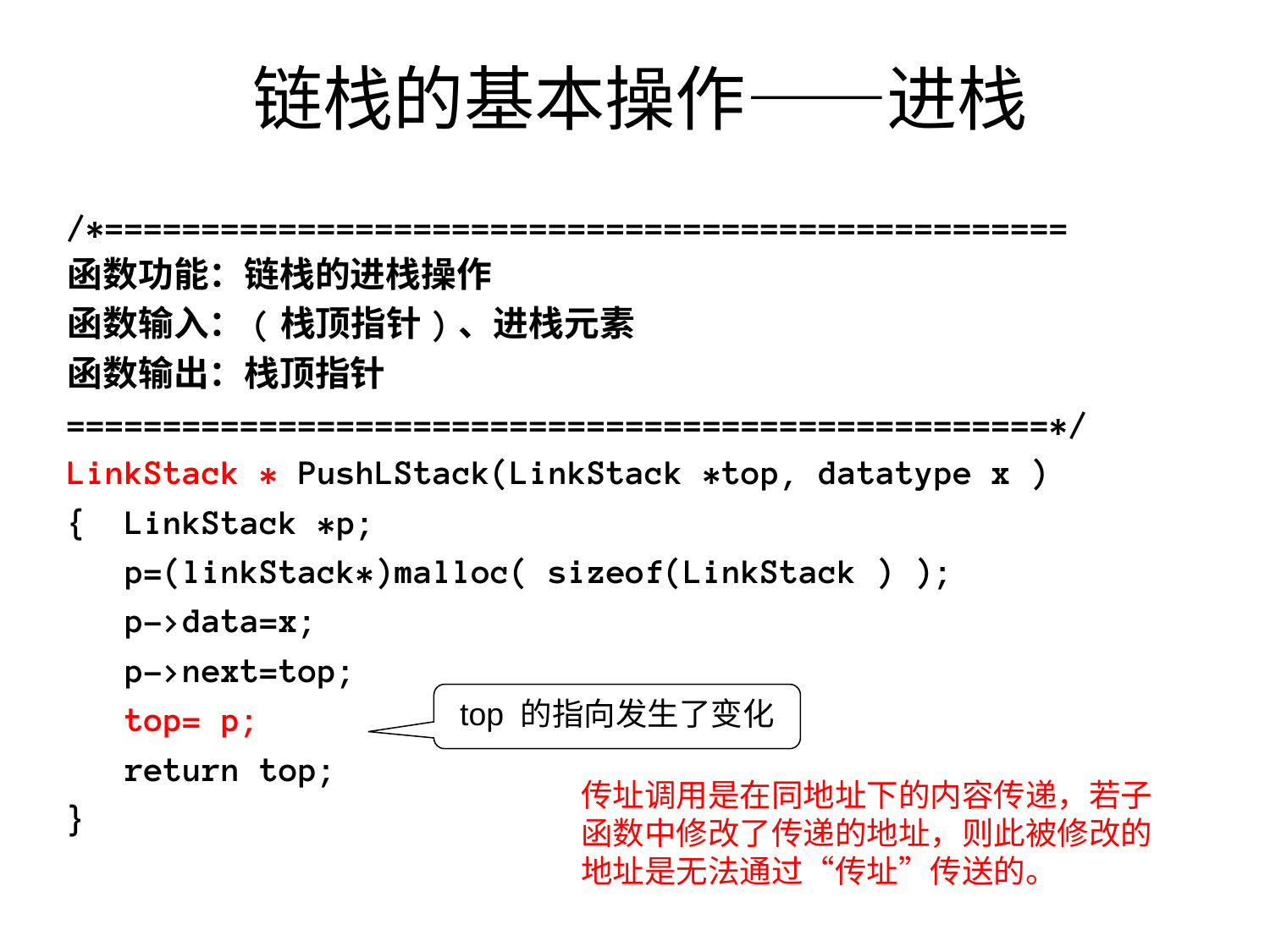

# 链栈的基本操作——进栈
/*==================================================
函数功能：链栈的进栈操作
函数输入：(栈顶指针)、进栈元素
函数输出：栈顶指针
===================================================*/
LinkStack * PushLStack(LinkStack *top, datatype x )
{  LinkStack *p;
   p=(linkStack*)malloc( sizeof(LinkStack ) );
   p->data=x;
   p->next=top;
   top= p;
   return top;
}

top 的指向发生了变化
传址调用是在同地址下的内容传递，若子函数中修改了传递的地址，则此被修改的地址是无法通过“传址”传送的。
46